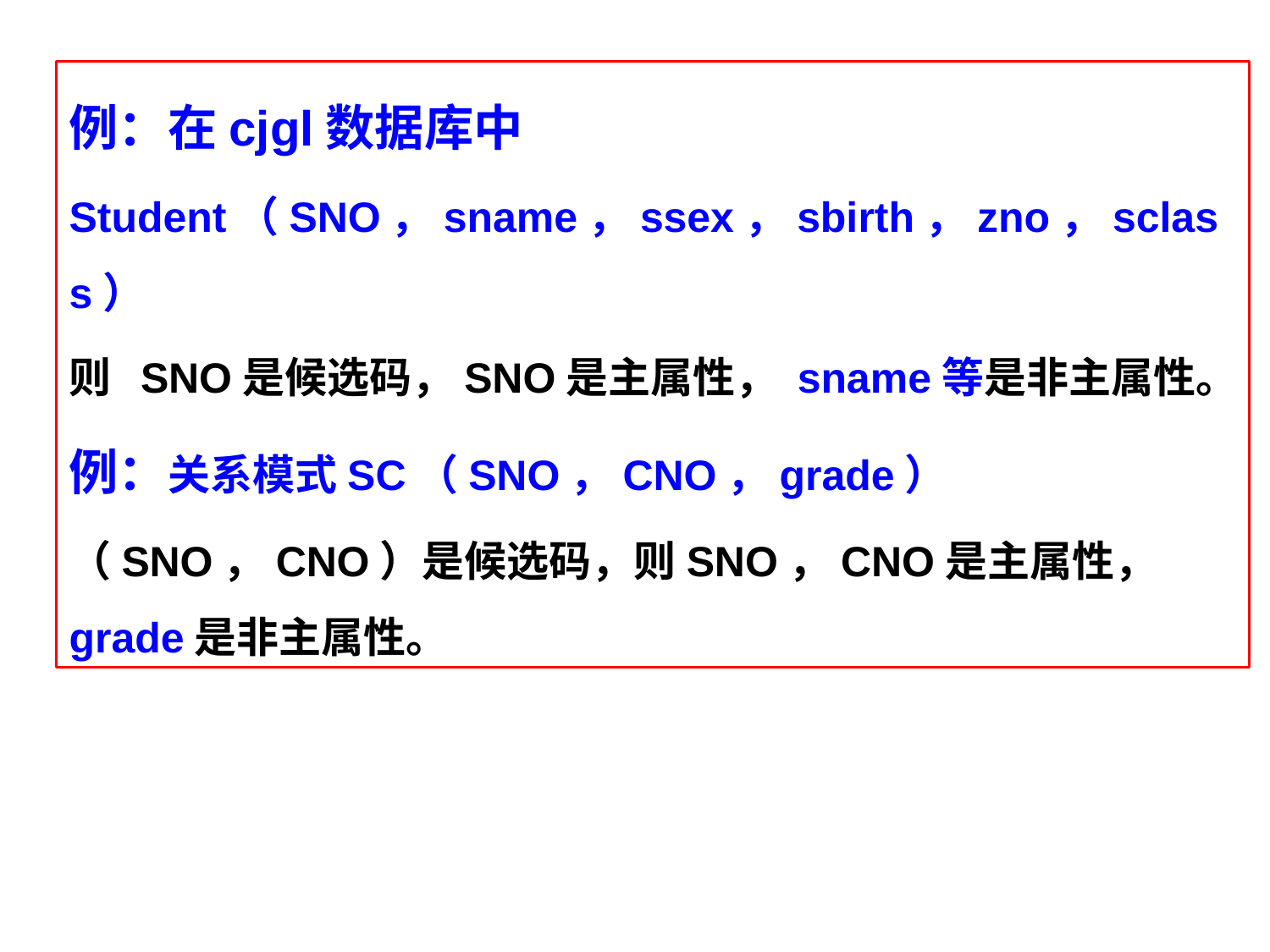

例：在cjgl数据库中
Student（SNO，sname，ssex，sbirth，zno，sclass）
则  SNO是候选码，SNO是主属性， sname等是非主属性。
例：关系模式SC（SNO，CNO，grade）
（SNO，CNO）是候选码，则SNO，CNO是主属性， grade是非主属性。